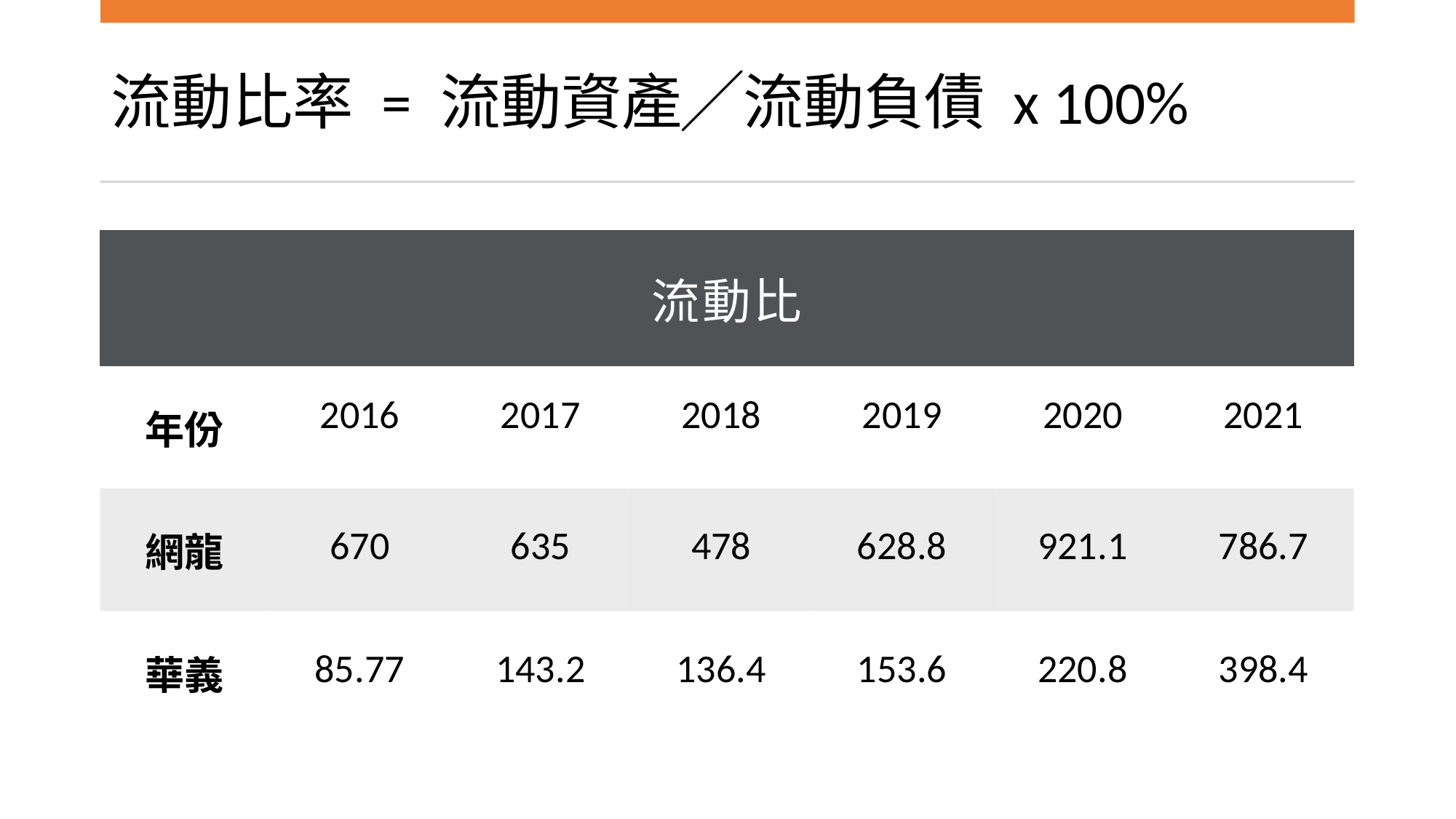

# 流動比率 = 流動資產╱流動負債 x 100%

| 流動比 |  |  |  |  |  |  |
| --- | --- | --- | --- | --- | --- | --- |
| 年份 | 2016 | 2017 | 2018 | 2019 | 2020 | 2021 |
| 網龍 | 670 | 635 | 478 | 628.8 | 921.1 | 786.7 |
| 華義 | 85.77 | 143.2 | 136.4 | 153.6 | 220.8 | 398.4 |